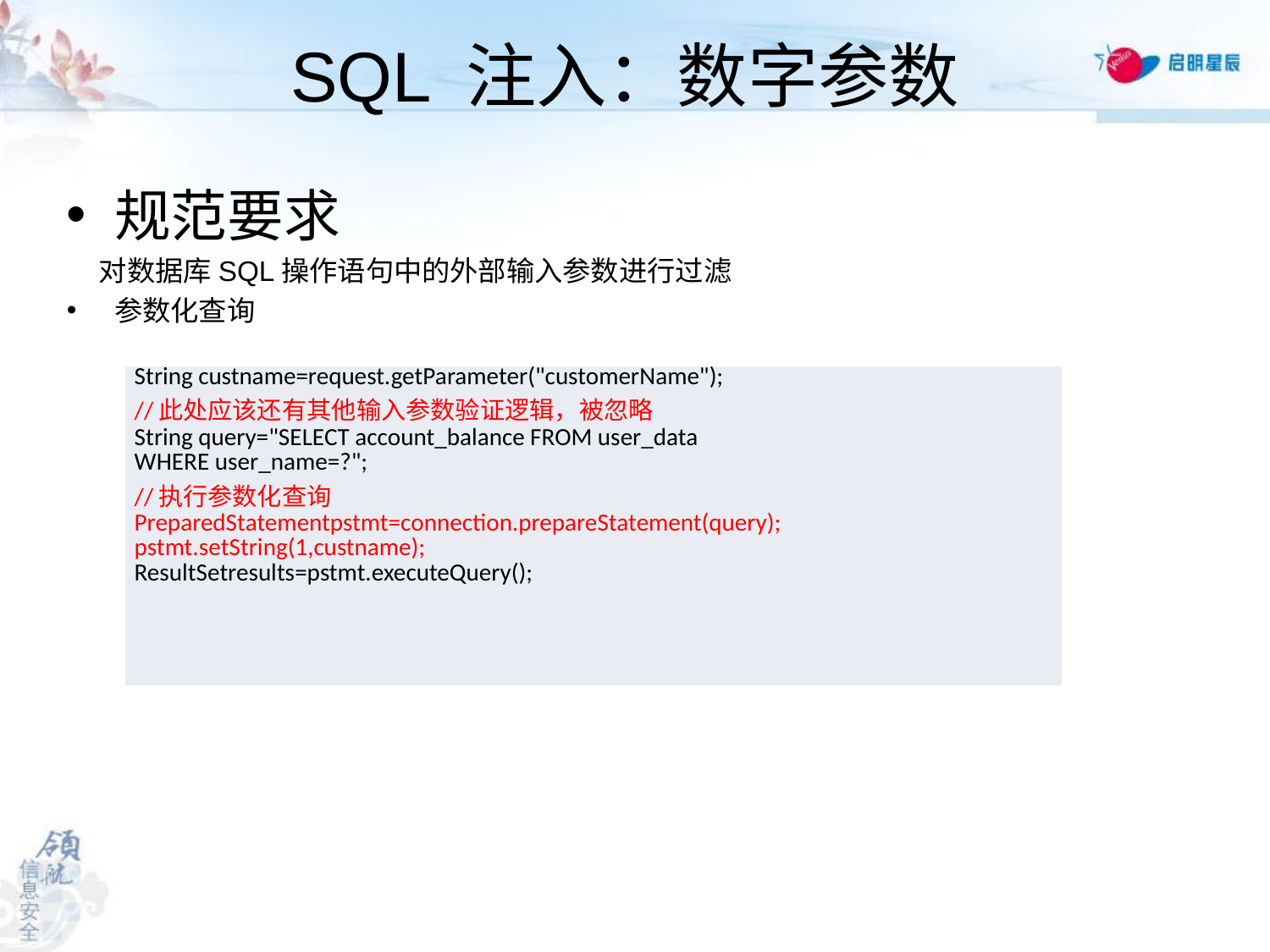

# SQL 注入：数字参数
规范要求
    对数据库SQL操作语句中的外部输入参数进行过滤
参数化查询

| String custname=request.getParameter("customerName"); //此处应该还有其他输入参数验证逻辑，被忽略 String query="SELECT account\_balance FROM user\_data WHERE user\_name=?"; //执行参数化查询 PreparedStatementpstmt=connection.prepareStatement(query); pstmt.setString(1,custname); ResultSetresults=pstmt.executeQuery(); |
| --- |